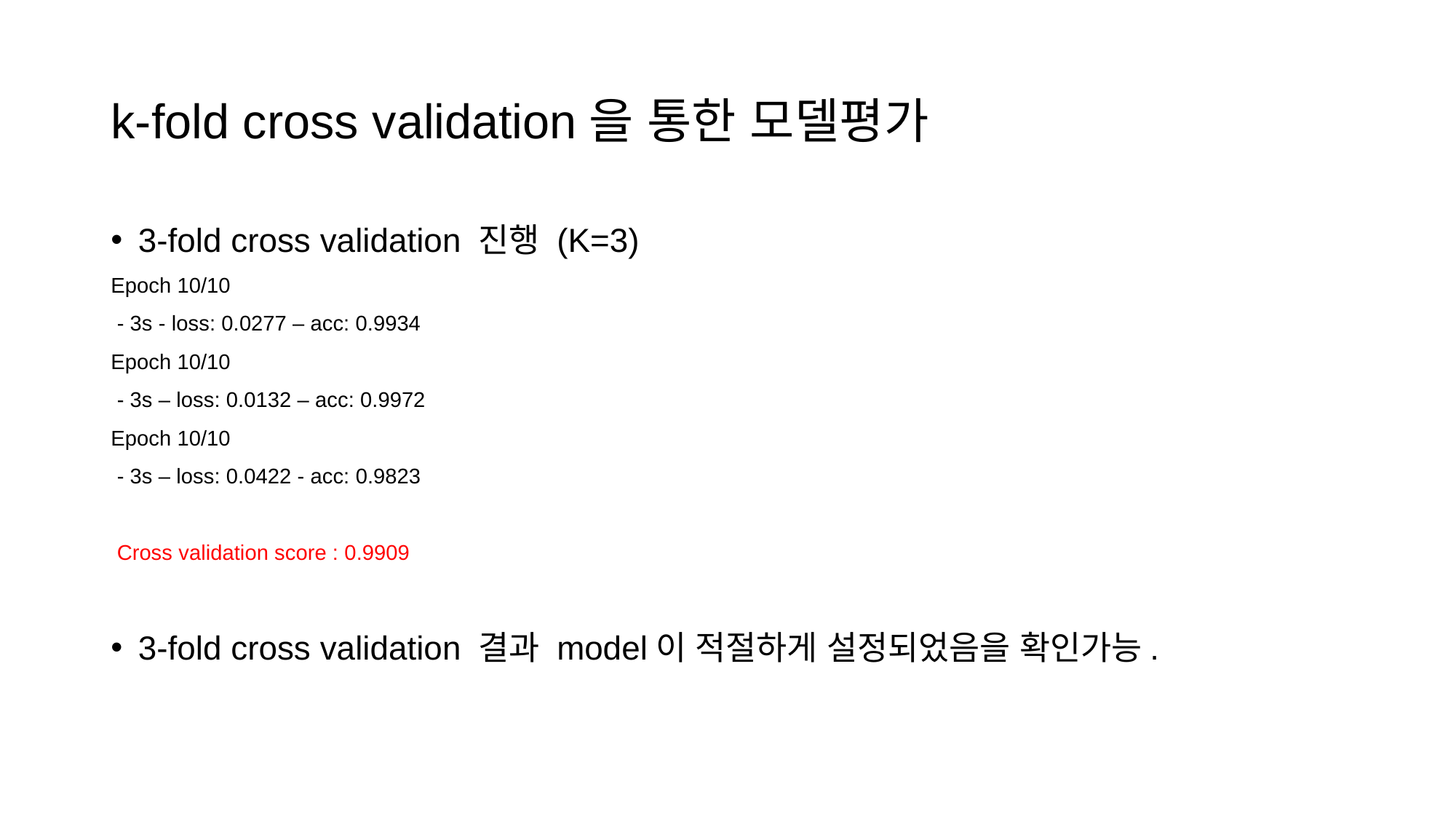

# k-fold cross validation을 통한 모델평가
3-fold cross validation 진행 (K=3)
Epoch 10/10
 - 3s - loss: 0.0277 – acc: 0.9934
Epoch 10/10
 - 3s – loss: 0.0132 – acc: 0.9972
Epoch 10/10
 - 3s – loss: 0.0422 - acc: 0.9823

 Cross validation score : 0.9909

3-fold cross validation 결과 model이 적절하게 설정되었음을 확인가능.